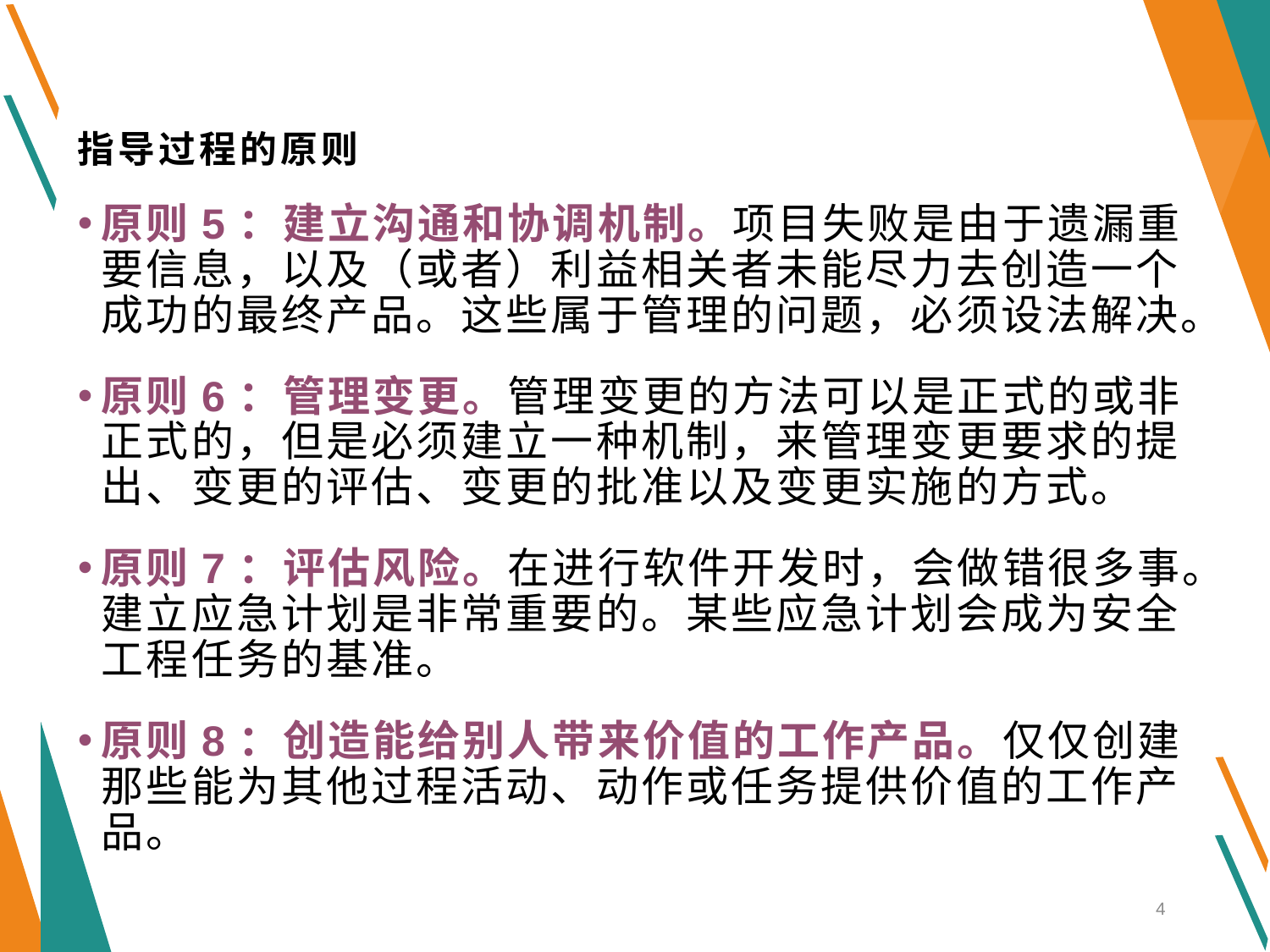

# 指导过程的原则
原则5：建立沟通和协调机制。项目失败是由于遗漏重要信息，以及（或者）利益相关者未能尽力去创造一个成功的最终产品。这些属于管理的问题，必须设法解决。
原则6：管理变更。管理变更的方法可以是正式的或非正式的，但是必须建立一种机制，来管理变更要求的提出、变更的评估、变更的批准以及变更实施的方式。
原则7：评估风险。在进行软件开发时，会做错很多事。建立应急计划是非常重要的。某些应急计划会成为安全工程任务的基准。
原则8：创造能给别人带来价值的工作产品。仅仅创建那些能为其他过程活动、动作或任务提供价值的工作产品。

4